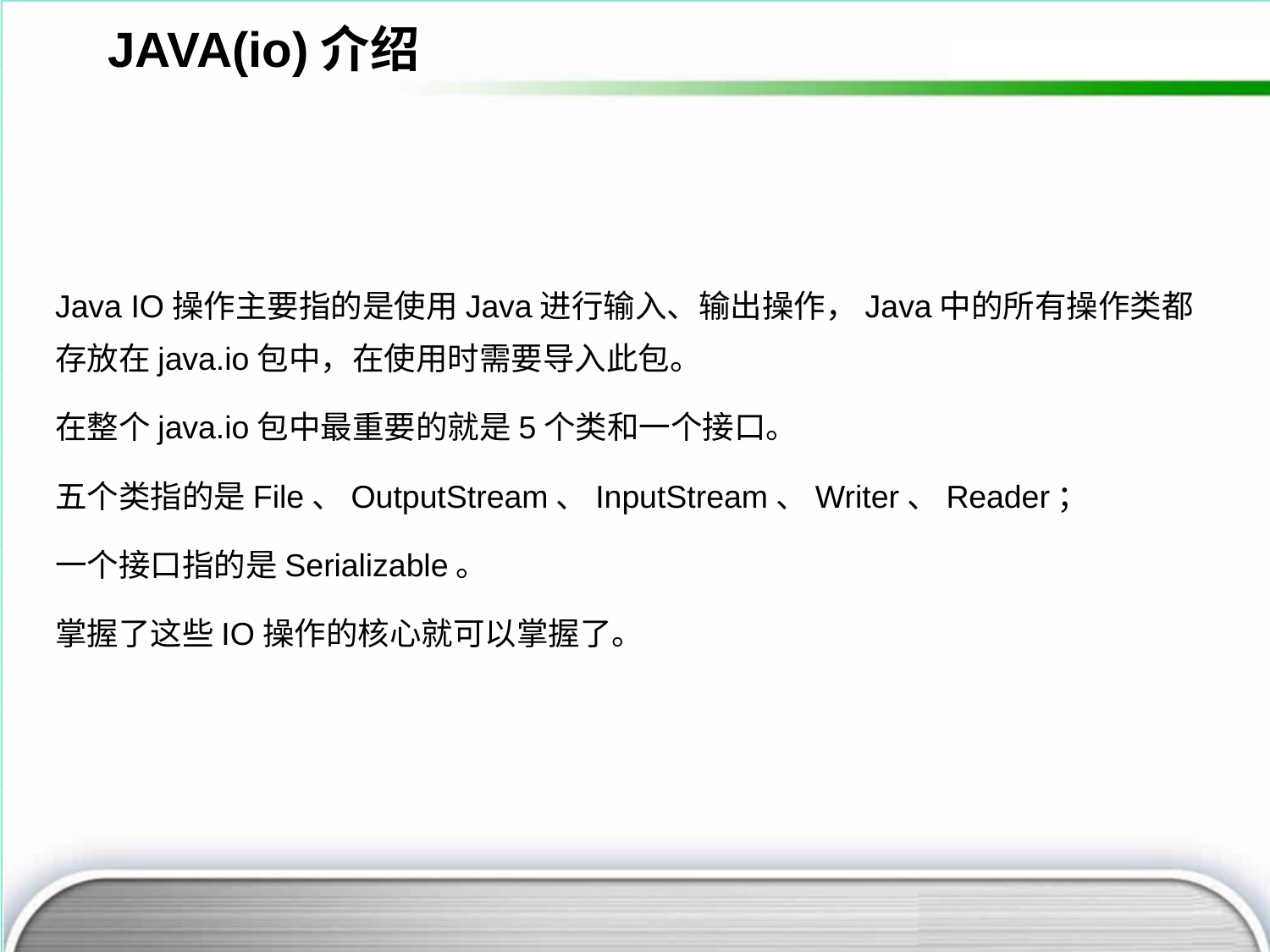

JAVA(io)介绍

Java IO操作主要指的是使用Java进行输入、输出操作，Java中的所有操作类都存放在java.io包中，在使用时需要导入此包。
在整个java.io包中最重要的就是5个类和一个接口。
五个类指的是File、OutputStream、InputStream、Writer、Reader；
一个接口指的是Serializable。
掌握了这些IO操作的核心就可以掌握了。